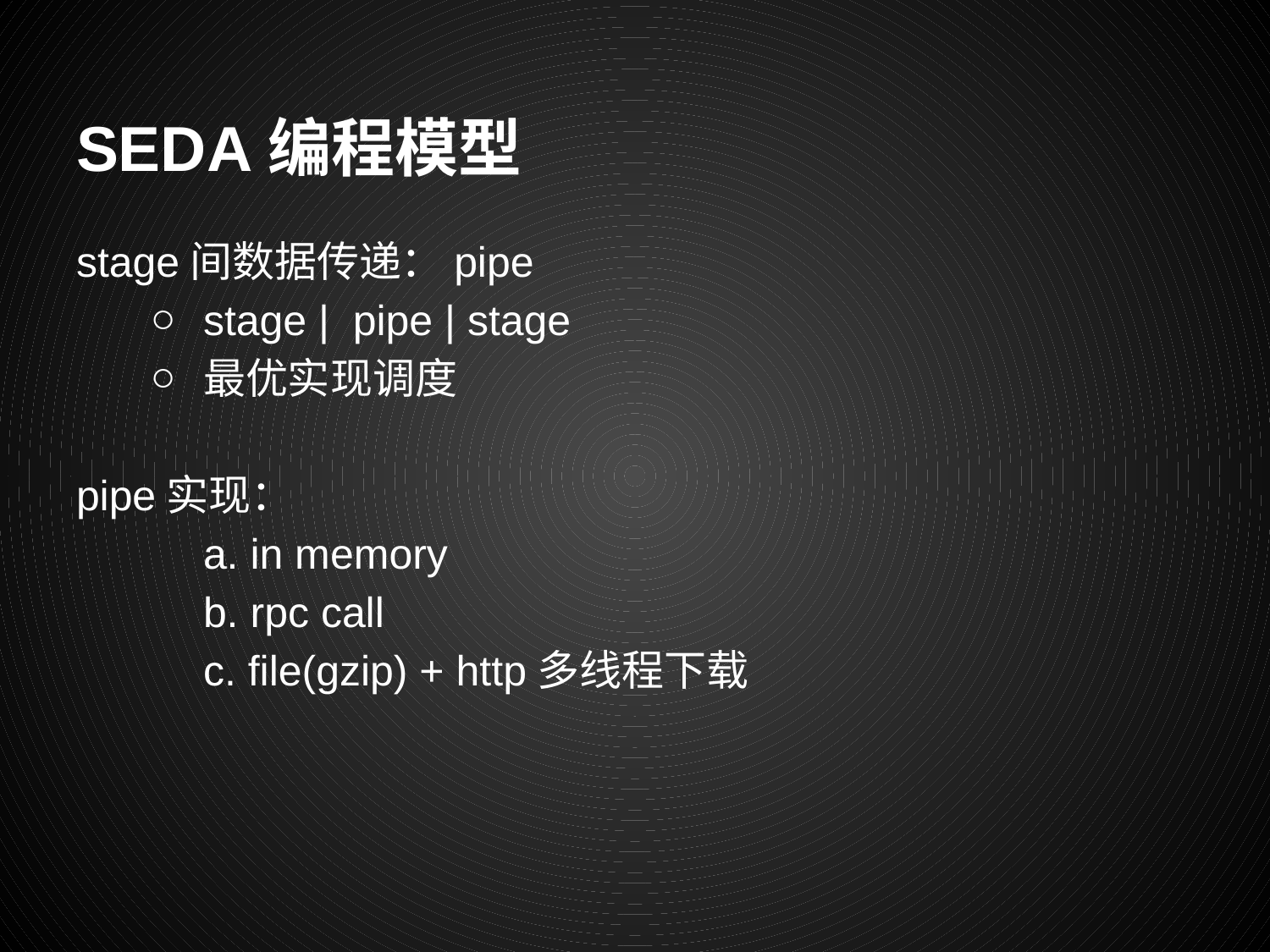

# SEDA编程模型
stage间数据传递：pipe
stage |  pipe | stage
最优实现调度

pipe实现：
	a. in memory
	b. rpc call
	c. file(gzip) + http多线程下载